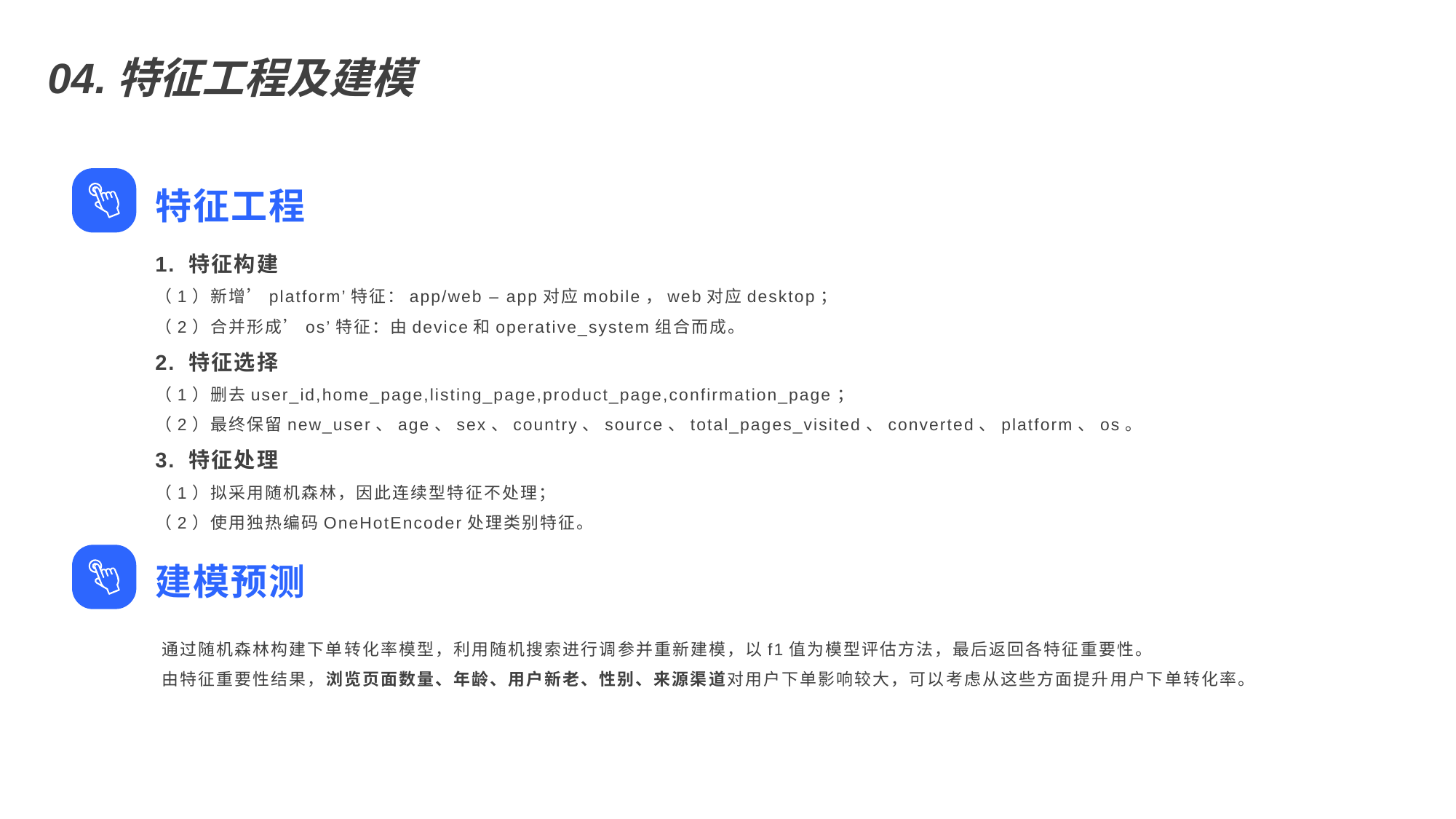

04.特征工程及建模

特征工程
1. 特征构建
（1）新增’platform’特征：app/web – app对应mobile，web对应desktop；
（2）合并形成’os’特征：由device和operative_system组合而成。
2. 特征选择
（1）删去user_id,home_page,listing_page,product_page,confirmation_page；
（2）最终保留new_user、age、sex、country、source、total_pages_visited、converted、platform、os。
3. 特征处理
（1）拟采用随机森林，因此连续型特征不处理；
（2）使用独热编码OneHotEncoder处理类别特征。

建模预测
通过随机森林构建下单转化率模型，利用随机搜索进行调参并重新建模，以f1值为模型评估方法，最后返回各特征重要性。
由特征重要性结果，浏览页面数量、年龄、用户新老、性别、来源渠道对用户下单影响较大，可以考虑从这些方面提升用户下单转化率。